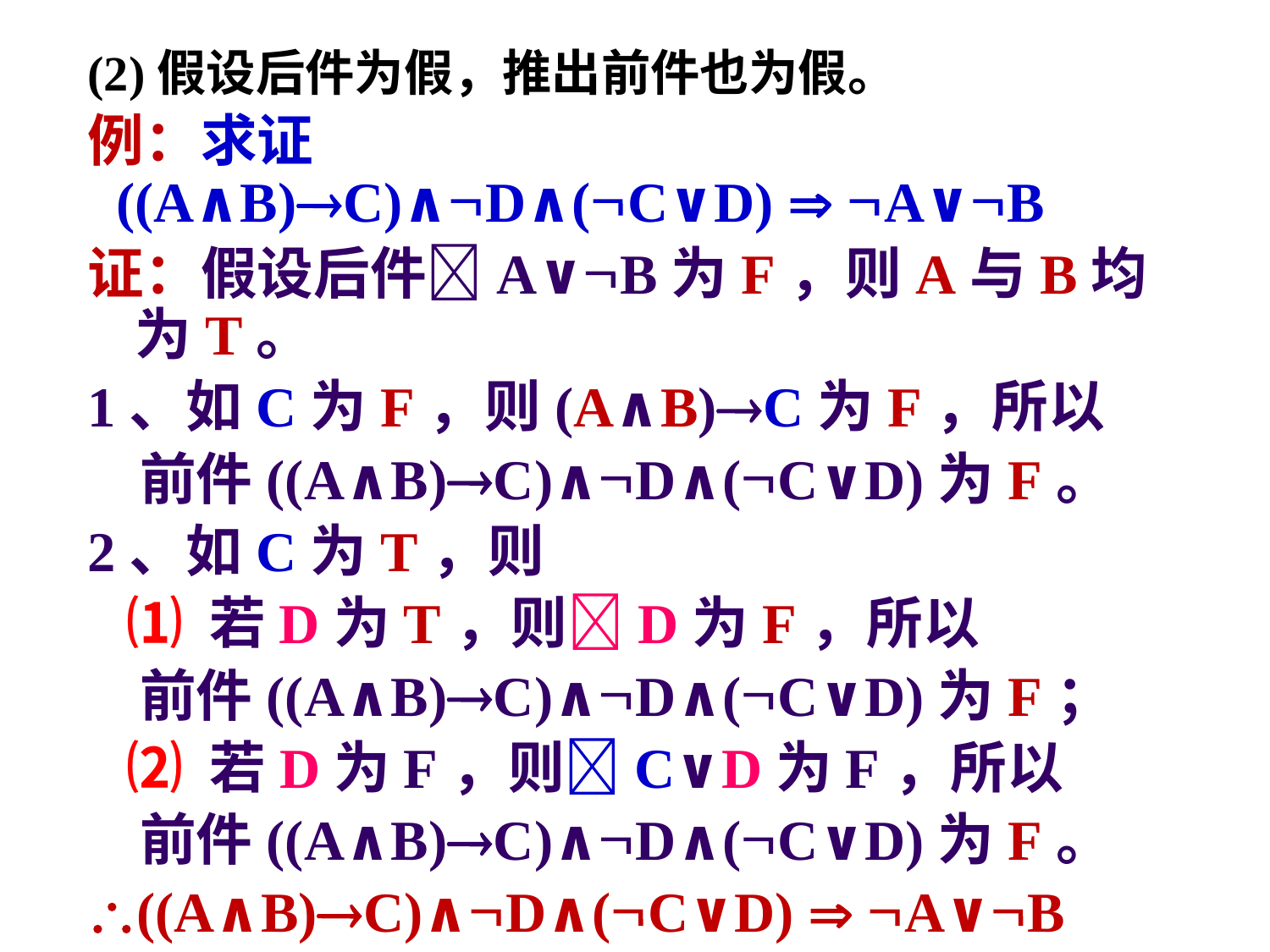

(2)假设后件为假，推出前件也为假。
例：求证
  ((A∧B)→C)∧¬D∧(¬C∨D) ⇒ ¬A∨¬B
证：假设后件¬A∨¬B为F，则A与B均为T。
1、如C为F，则(A∧B)→C为F，所以
   前件((A∧B)→C)∧¬D∧(¬C∨D)为F。
2、如C为T，则
   ⑴ 若D为T，则¬D为F，所以
   前件((A∧B)→C)∧¬D∧(¬C∨D)为F；
   ⑵ 若D为F，则¬C∨D为F，所以
   前件((A∧B)→C)∧¬D∧(¬C∨D)为F。
∴((A∧B)→C)∧¬D∧(¬C∨D) ⇒ ¬A∨¬B